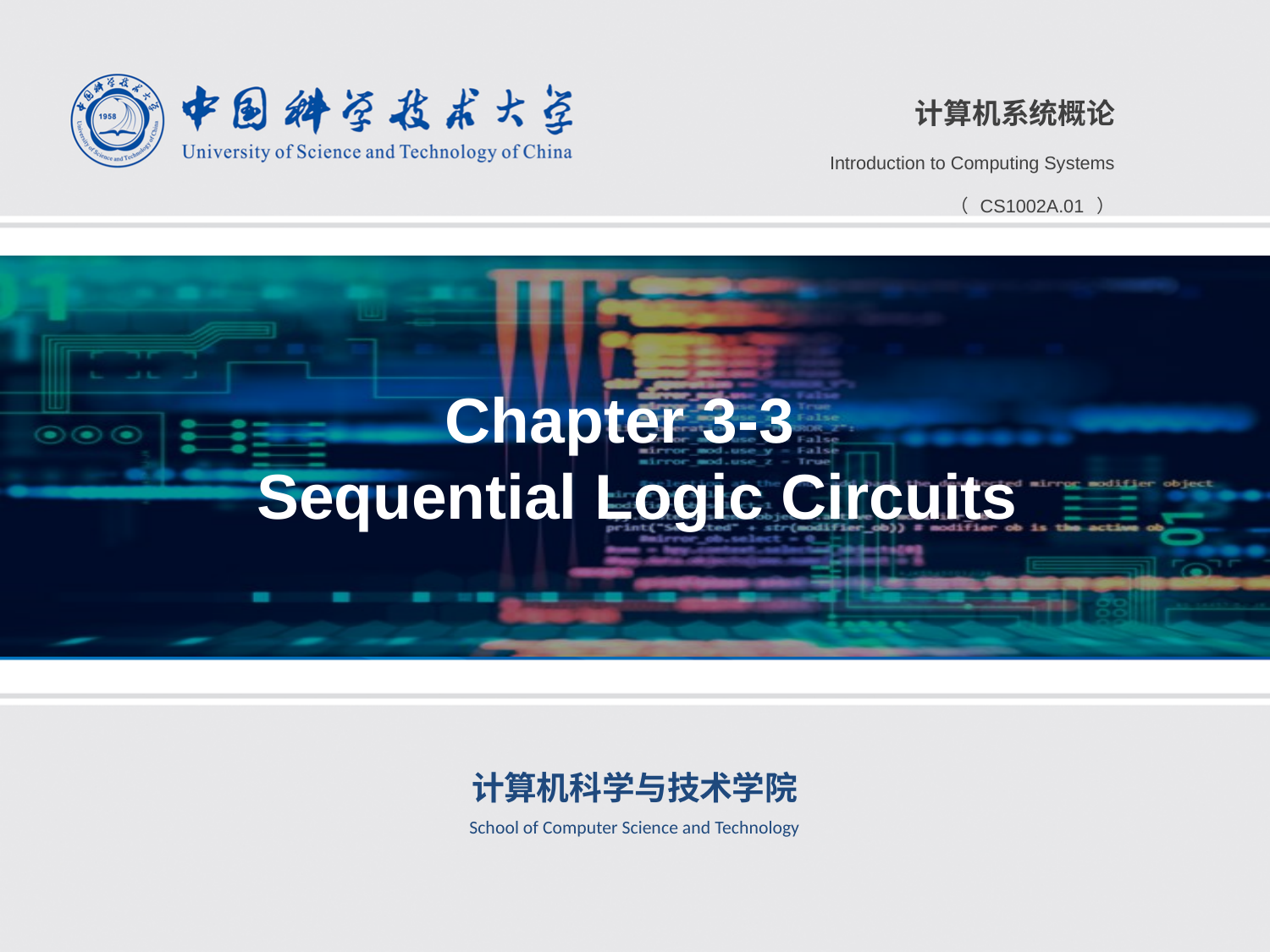

计算机系统概论
Introduction to Computing Systems
（ CS1002A.01 ）
Chapter 3-3
Sequential Logic Circuits

计算机科学与技术学院
School of Computer Science and Technology